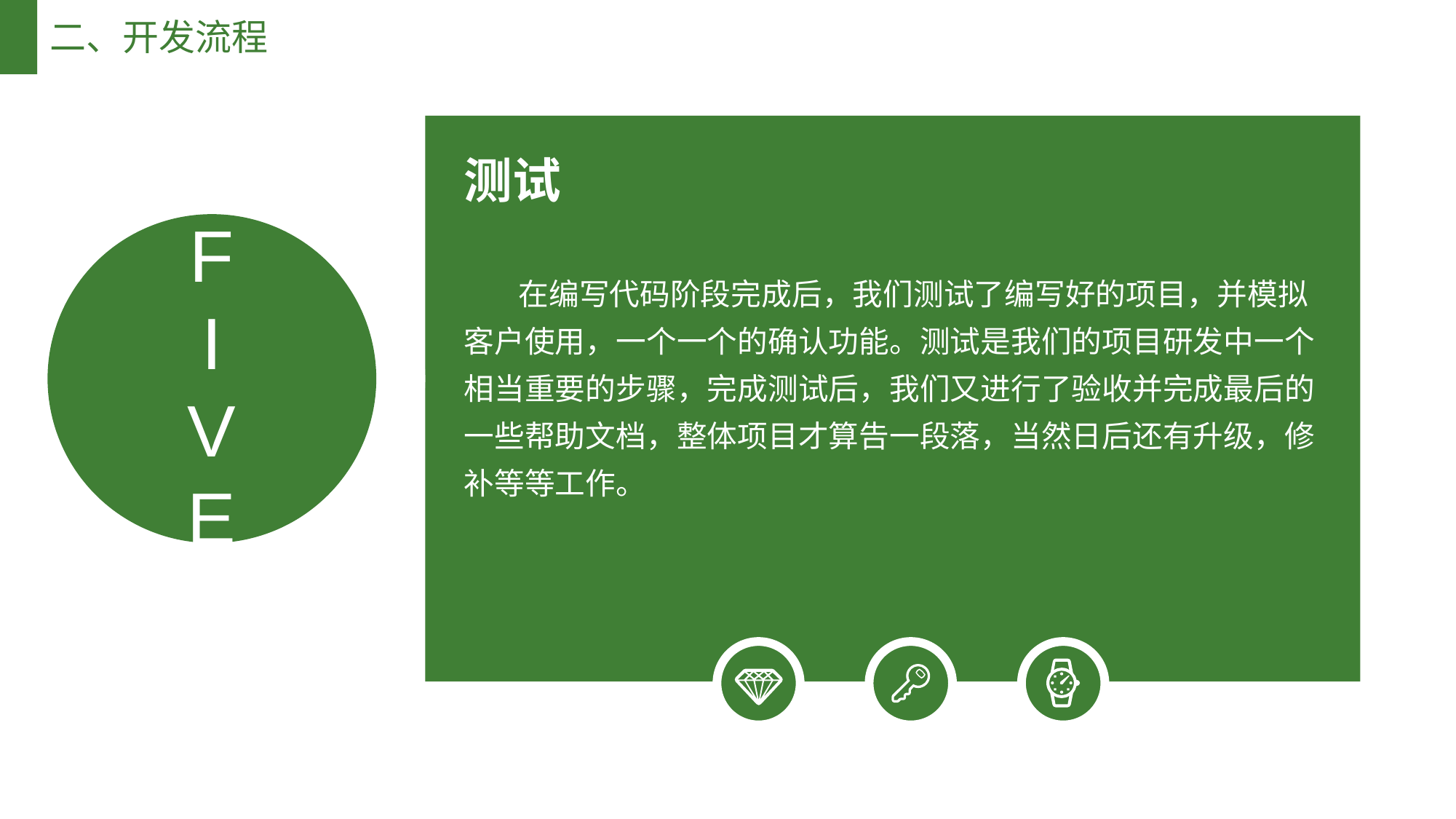

二、开发流程

测试

       在编写代码阶段完成后，我们测试了编写好的项目，并模拟客户使用，一个一个的确认功能。测试是我们的项目研发中一个相当重要的步骤，完成测试后，我们又进行了验收并完成最后的一些帮助文档，整体项目才算告一段落，当然日后还有升级，修补等等工作。
FIVE